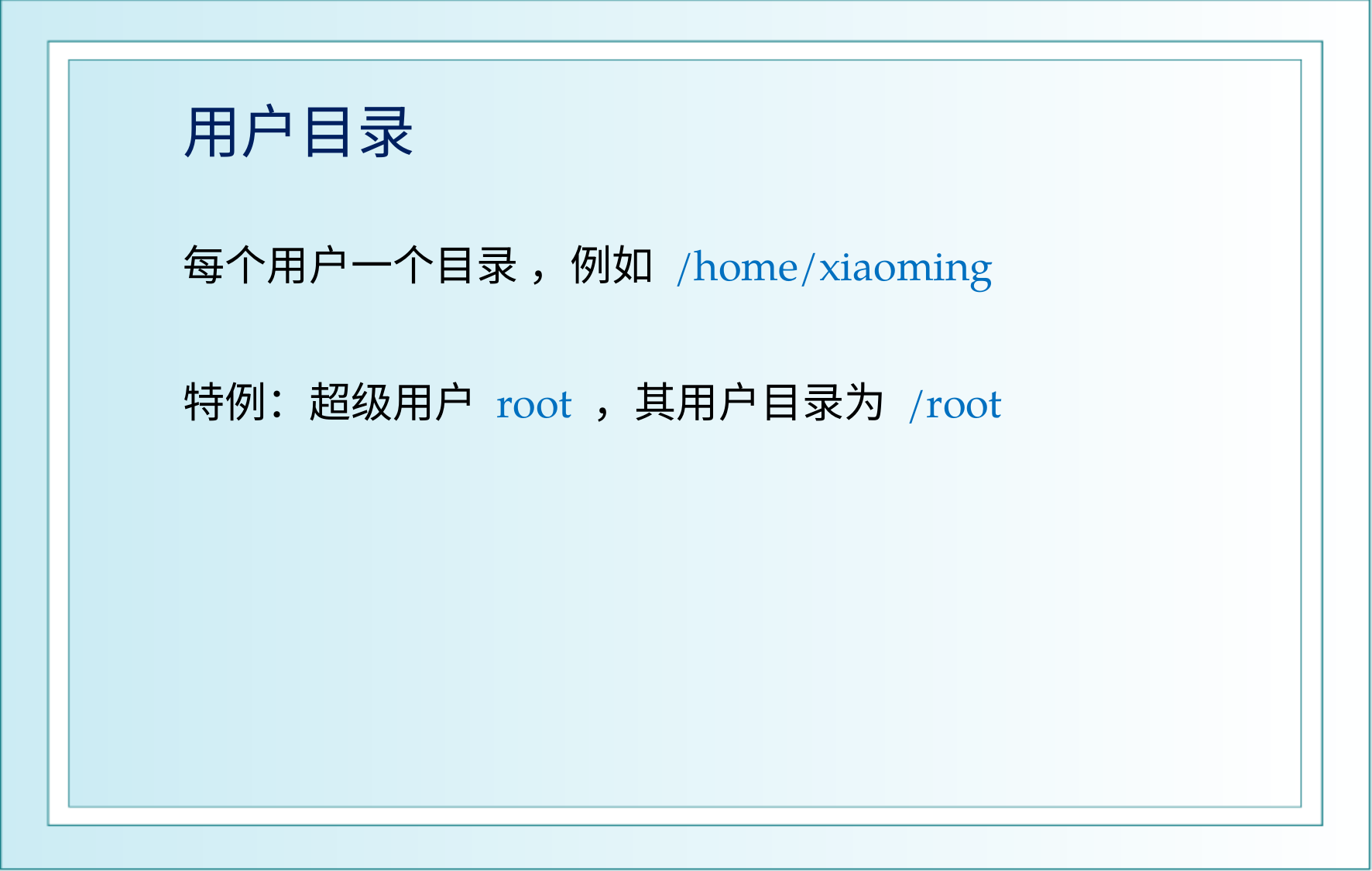

# 用户目录
每个用户一个目录 ，例如 /home/xiaoming

特例：超级用户 root ，其用户目录为 /root